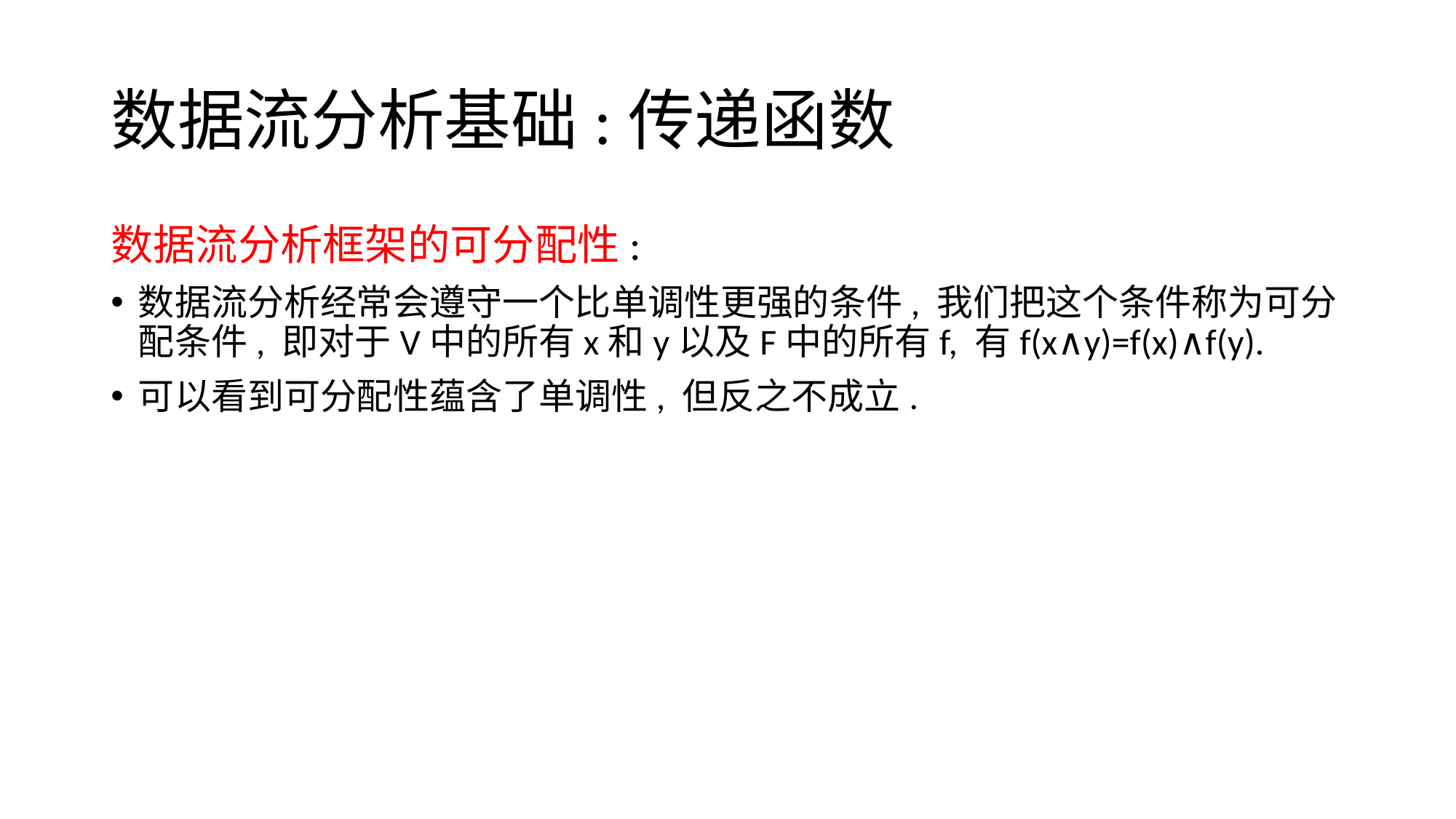

# 数据流分析基础:传递函数
数据流分析框架的可分配性:
数据流分析经常会遵守一个比单调性更强的条件, 我们把这个条件称为可分配条件, 即对于V中的所有x和y以及F中的所有f, 有f(x∧y)=f(x)∧f(y).
可以看到可分配性蕴含了单调性, 但反之不成立.